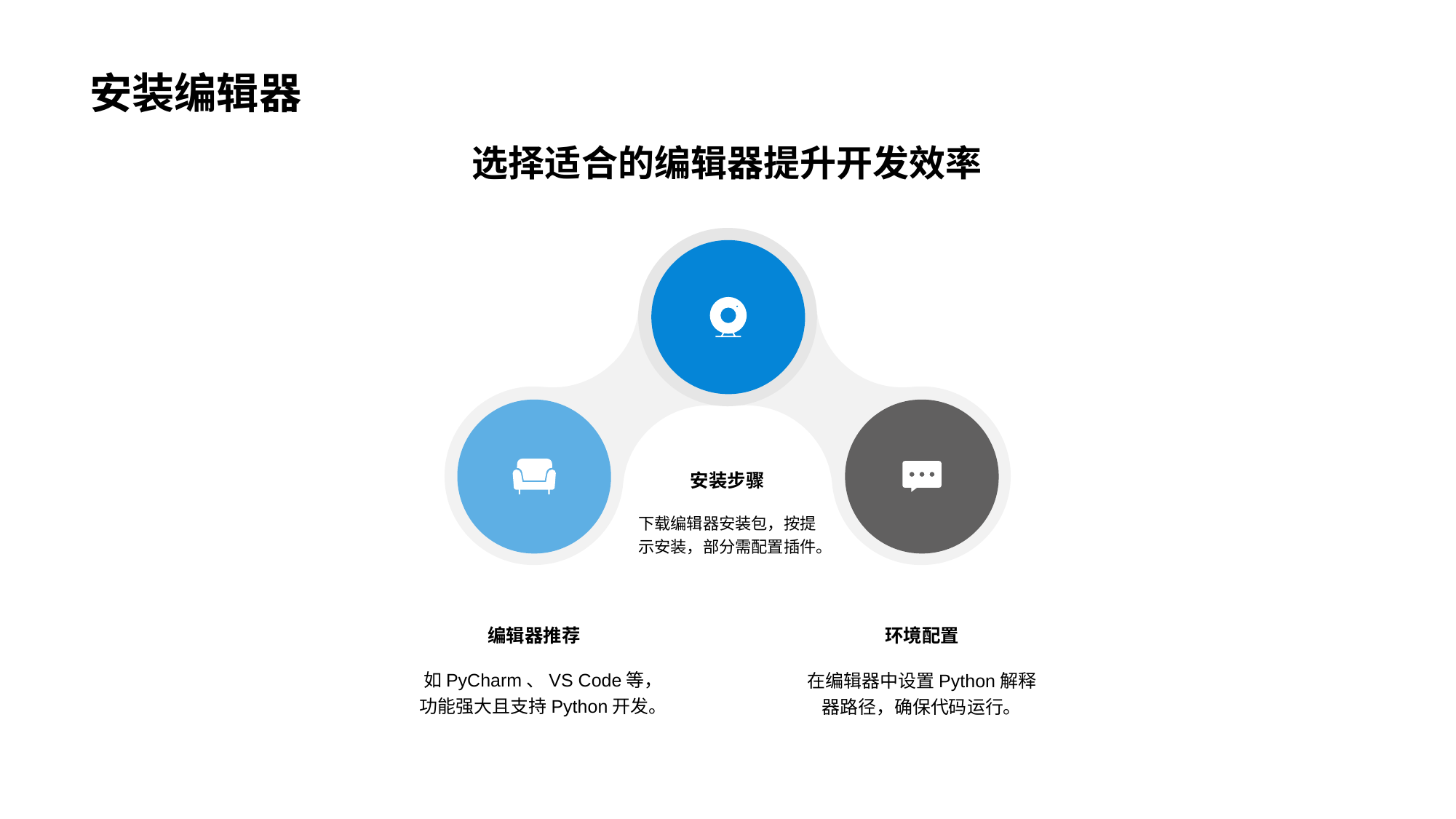

# 安装编辑器
选择适合的编辑器提升开发效率

安装步骤
下载编辑器安装包，按提示安装，部分需配置插件。

环境配置
在编辑器中设置Python解释器路径，确保代码运行。

编辑器推荐
如PyCharm、VS Code等，功能强大且支持Python开发。